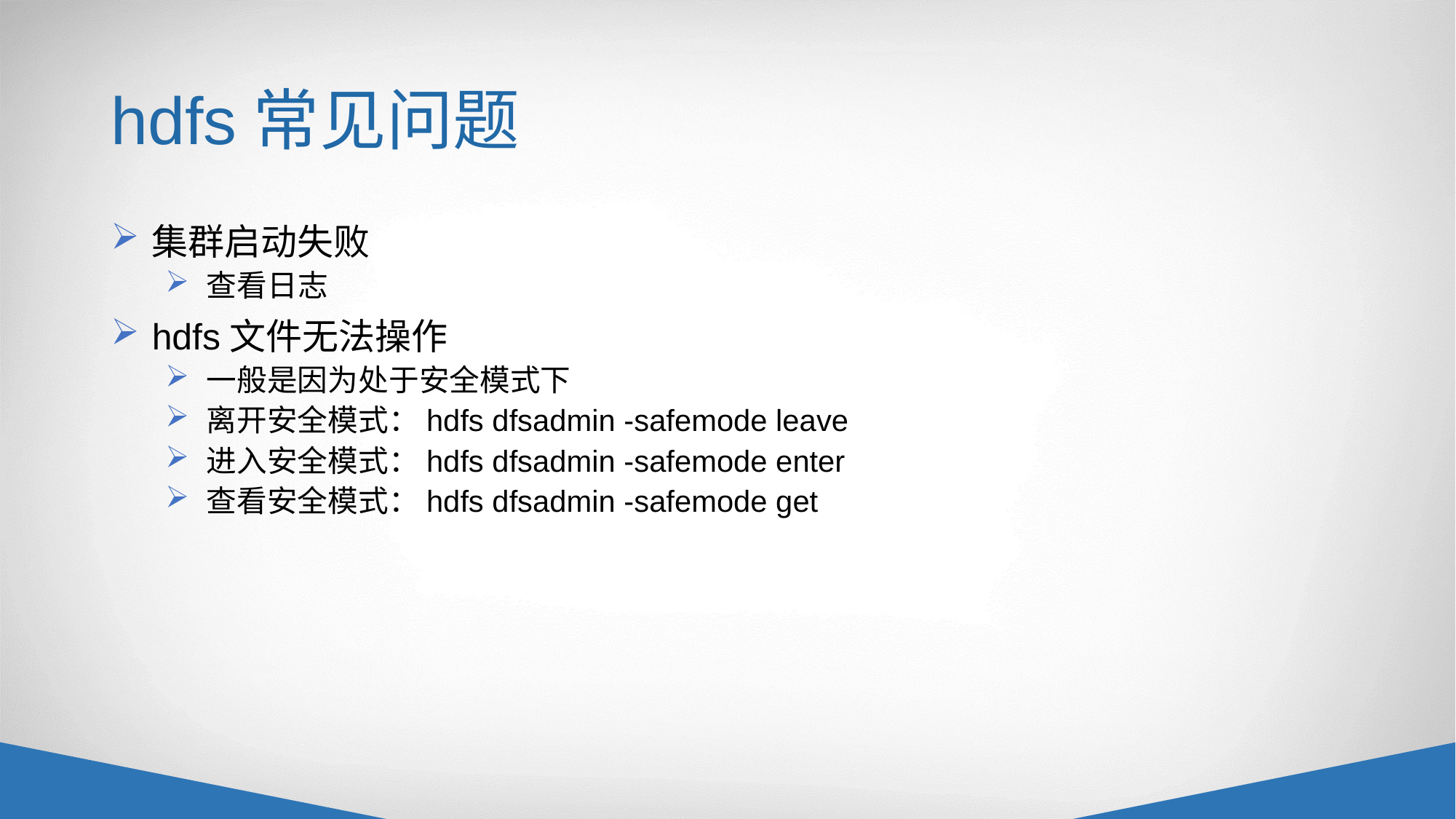

# hdfs常见问题
集群启动失败
查看日志
hdfs文件无法操作
一般是因为处于安全模式下
离开安全模式：hdfs dfsadmin -safemode leave
进入安全模式：hdfs dfsadmin -safemode enter
查看安全模式：hdfs dfsadmin -safemode get